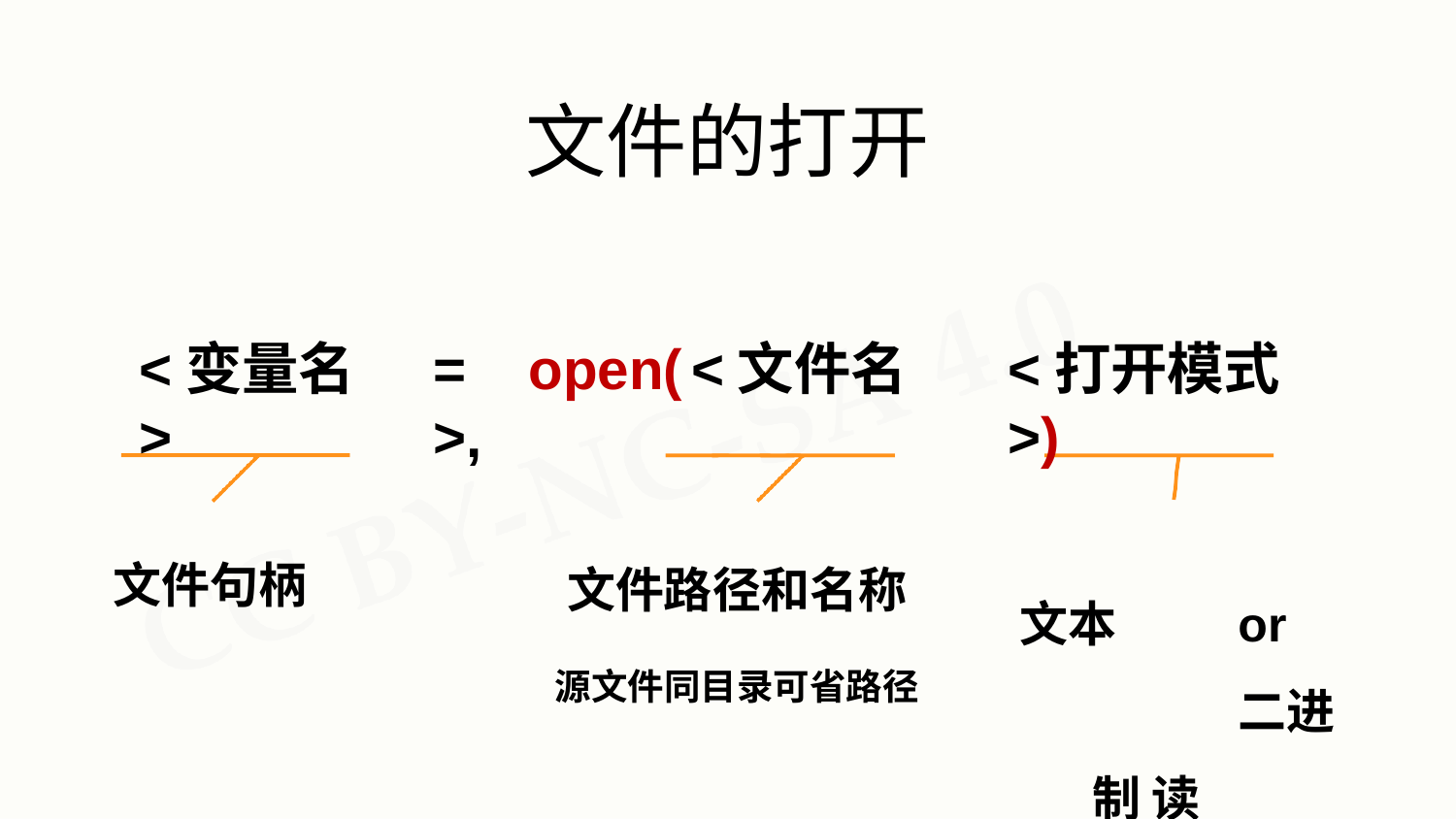

# 文件的打开

<变量名>
=	open(<文件名>,
<打开模式>)

文件句柄
文件路径和名称
文本	or	二进制 读		or		写
源文件同目录可省路径